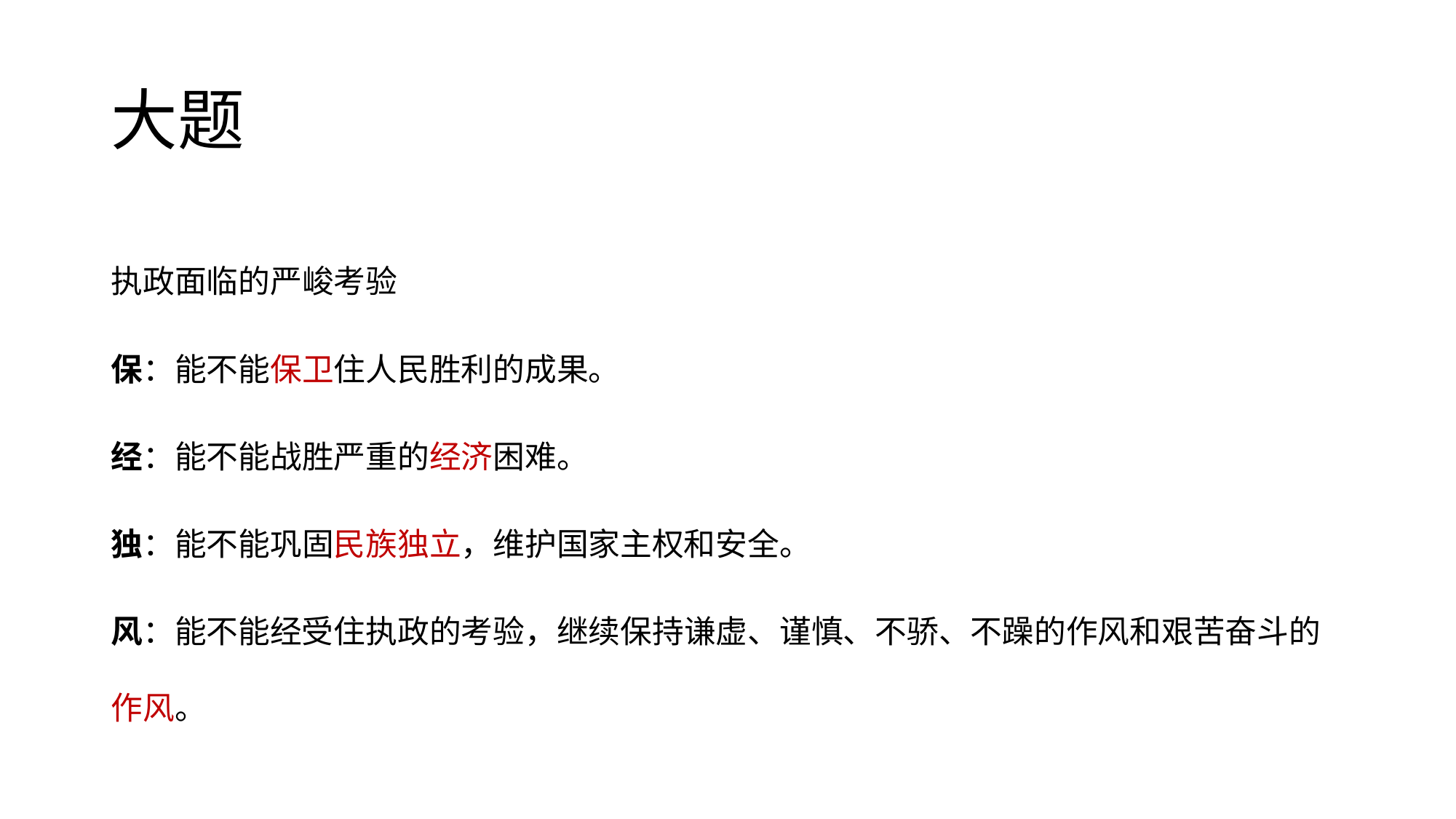

# 大题
执政面临的严峻考验
保：能不能保卫住人民胜利的成果。
经：能不能战胜严重的经济困难。
独：能不能巩固民族独立，维护国家主权和安全。
风：能不能经受住执政的考验，继续保持谦虚、谨慎、不骄、不躁的作风和艰苦奋斗的作风。